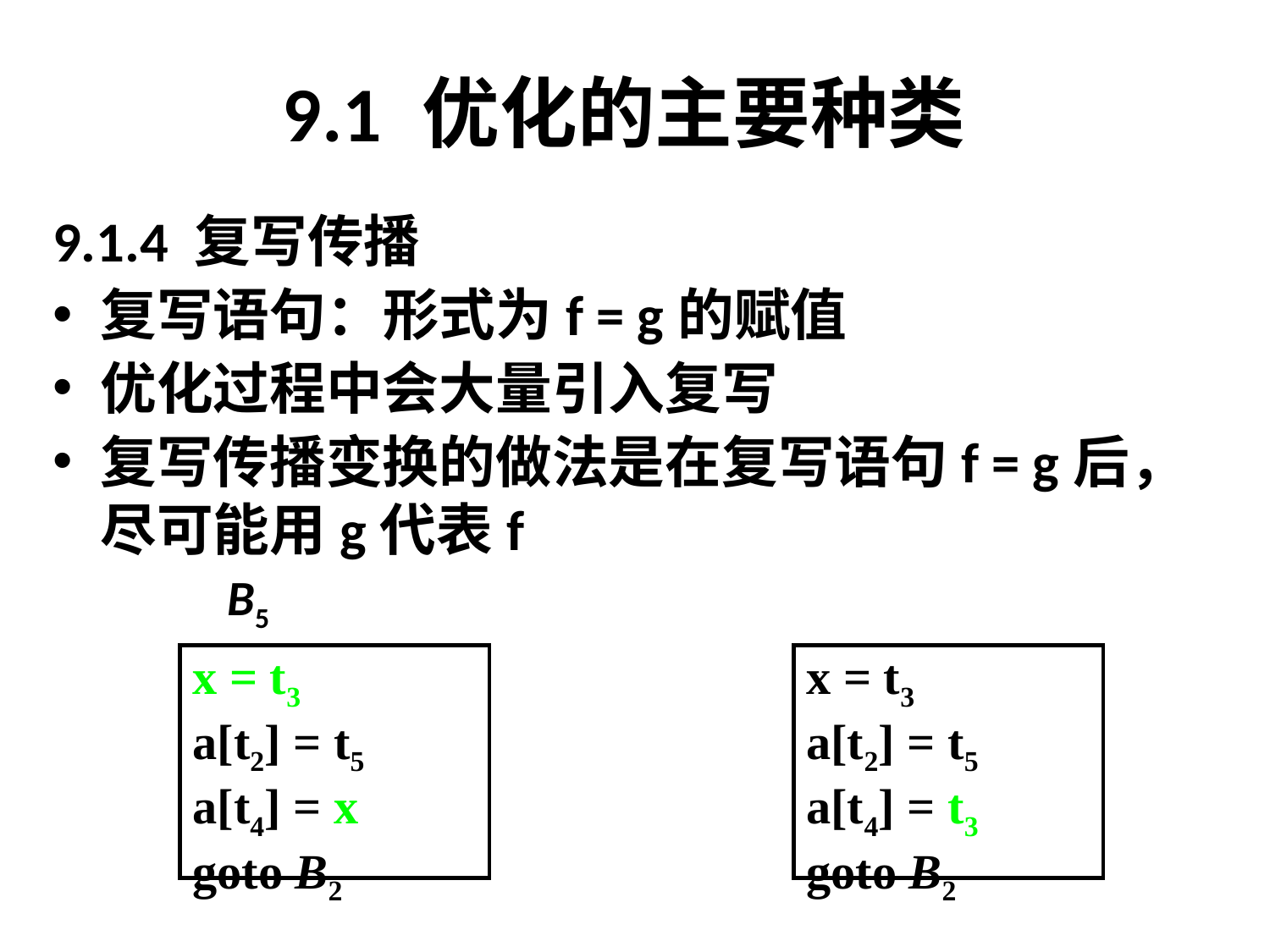

# 9.1 优化的主要种类
9.1.4 复写传播
复写语句：形式为f = g的赋值
优化过程中会大量引入复写
复写传播变换的做法是在复写语句f = g后，尽可能用g代表f
		B5

x = t3
a[t2] = t5
a[t4] = x
goto B2
x = t3
a[t2] = t5
a[t4] = t3
goto B2